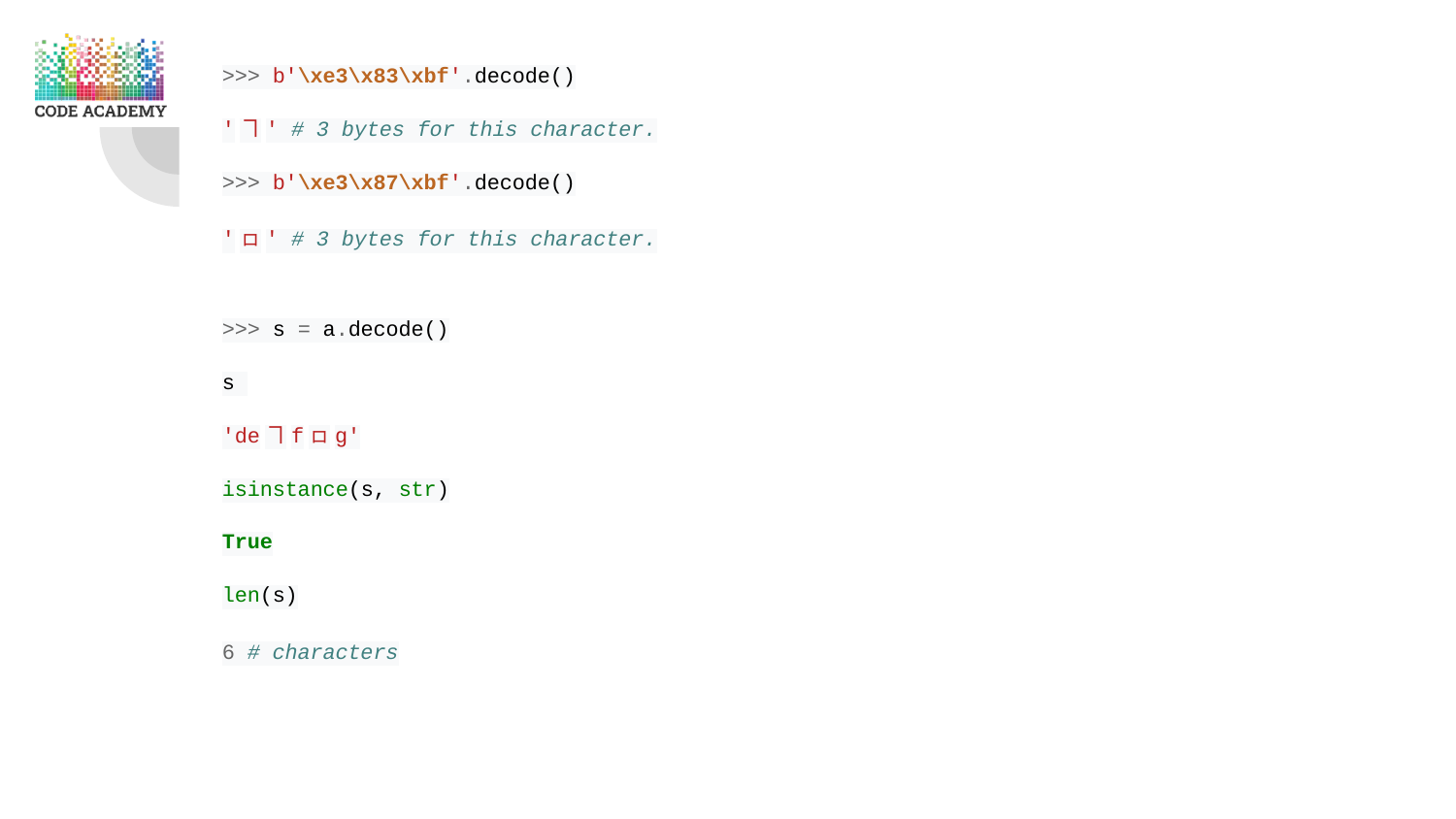

>>> b'\xe3\x83\xbf'.decode()
'ヿ' # 3 bytes for this character.
>>> b'\xe3\x87\xbf'.decode()
'ㇿ' # 3 bytes for this character.

>>> s = a.decode()
s
'deヿfㇿg'
isinstance(s, str)
True
len(s)
6 # characters